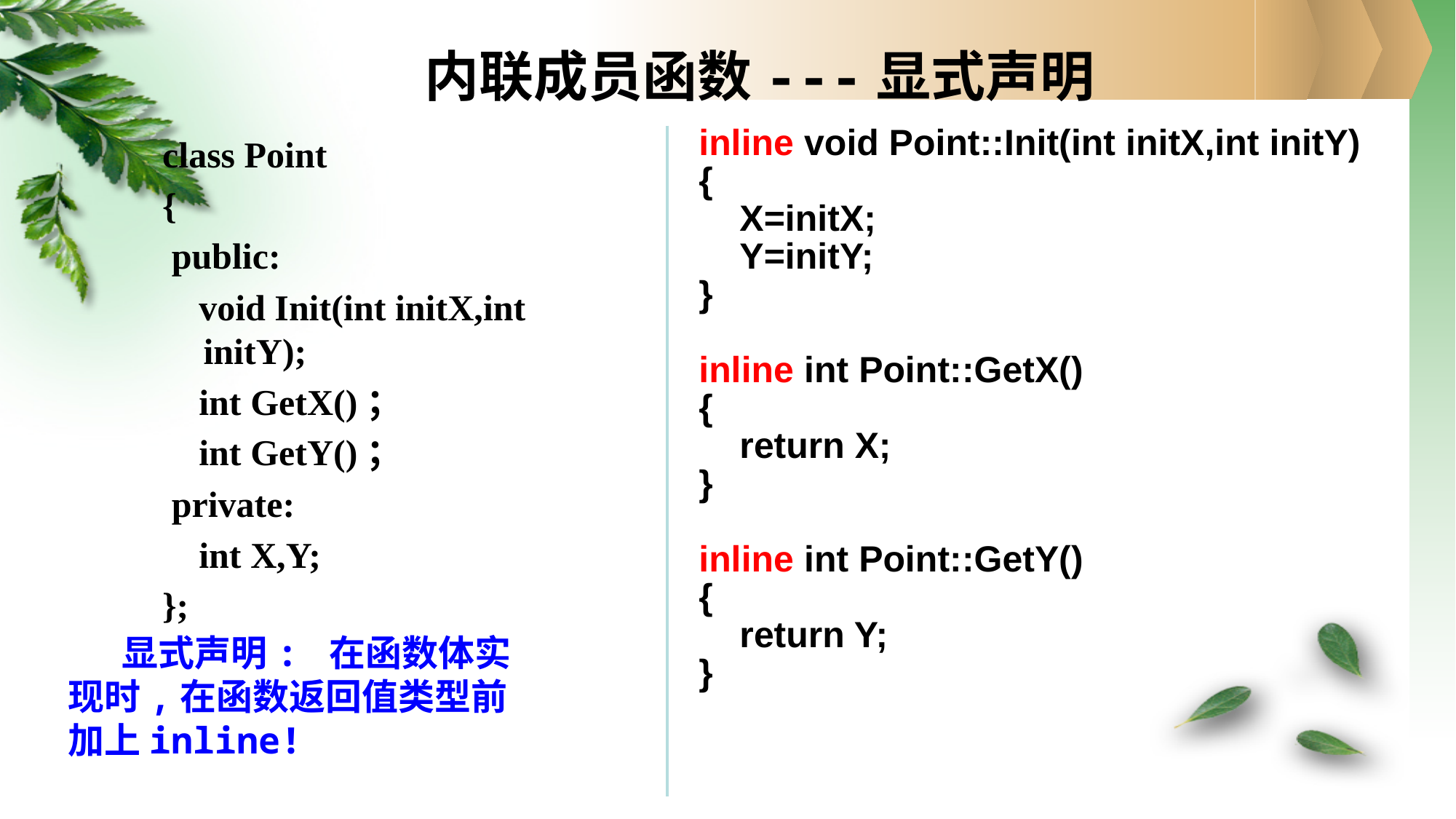

# 内联成员函数---显式声明
class Point
{
 public:
    void Init(int initX,int initY);
    int GetX()；
    int GetY()；
 private:
    int X,Y;
};
inline void Point::Init(int initX,int initY)
{
    X=initX;
    Y=initY;
}

inline int Point::GetX()
{
    return X;
}

inline int Point::GetY()
{
    return Y;
}
显式声明: 在函数体实现时,在函数返回值类型前加上inline!